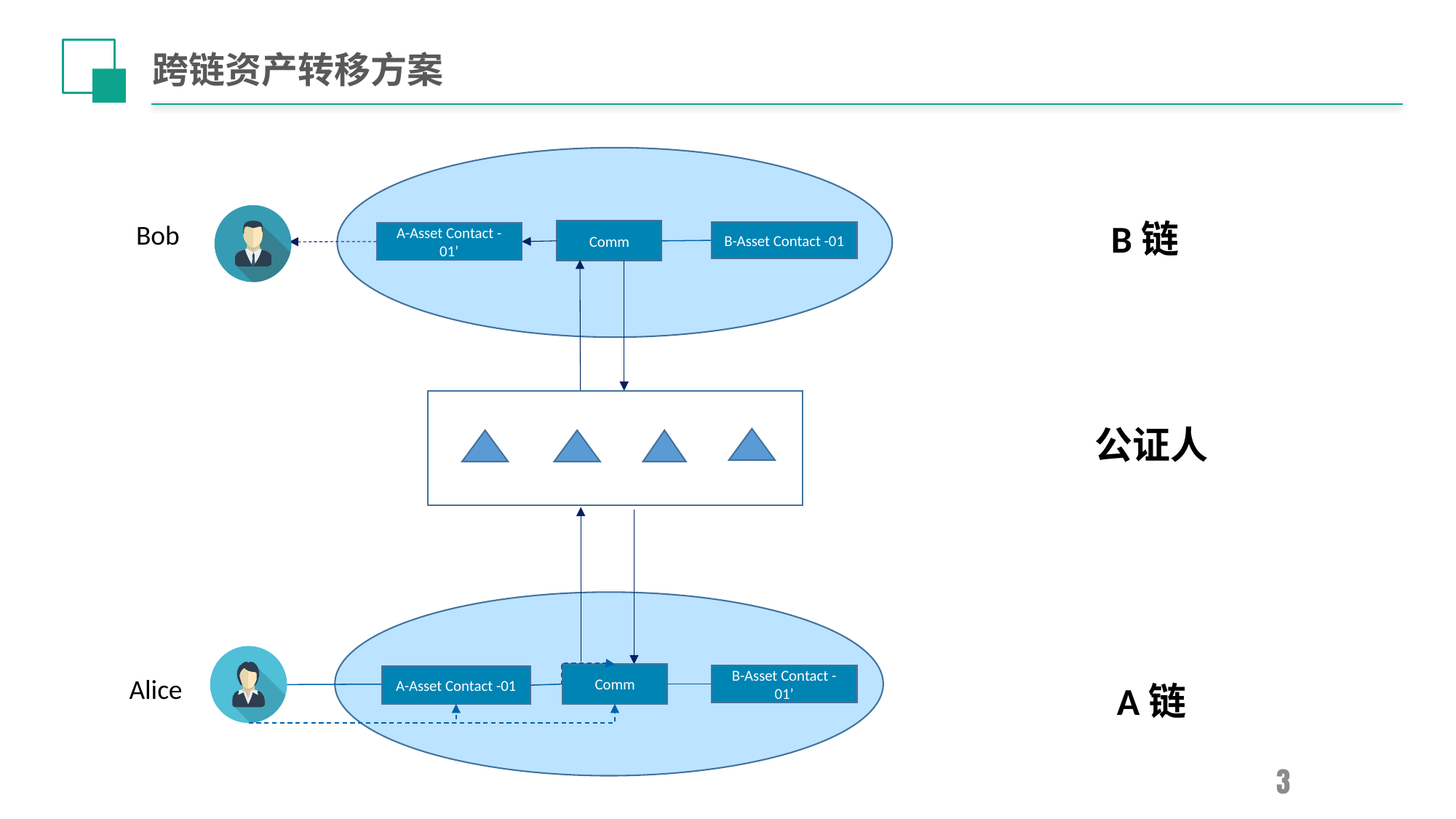

# 跨链资产转移方案

B链
Bob
Comm
B-Asset Contact -01
A-Asset Contact -01’

公证人

Comm
B-Asset Contact -01’
Alice
A-Asset Contact -01
A链
3